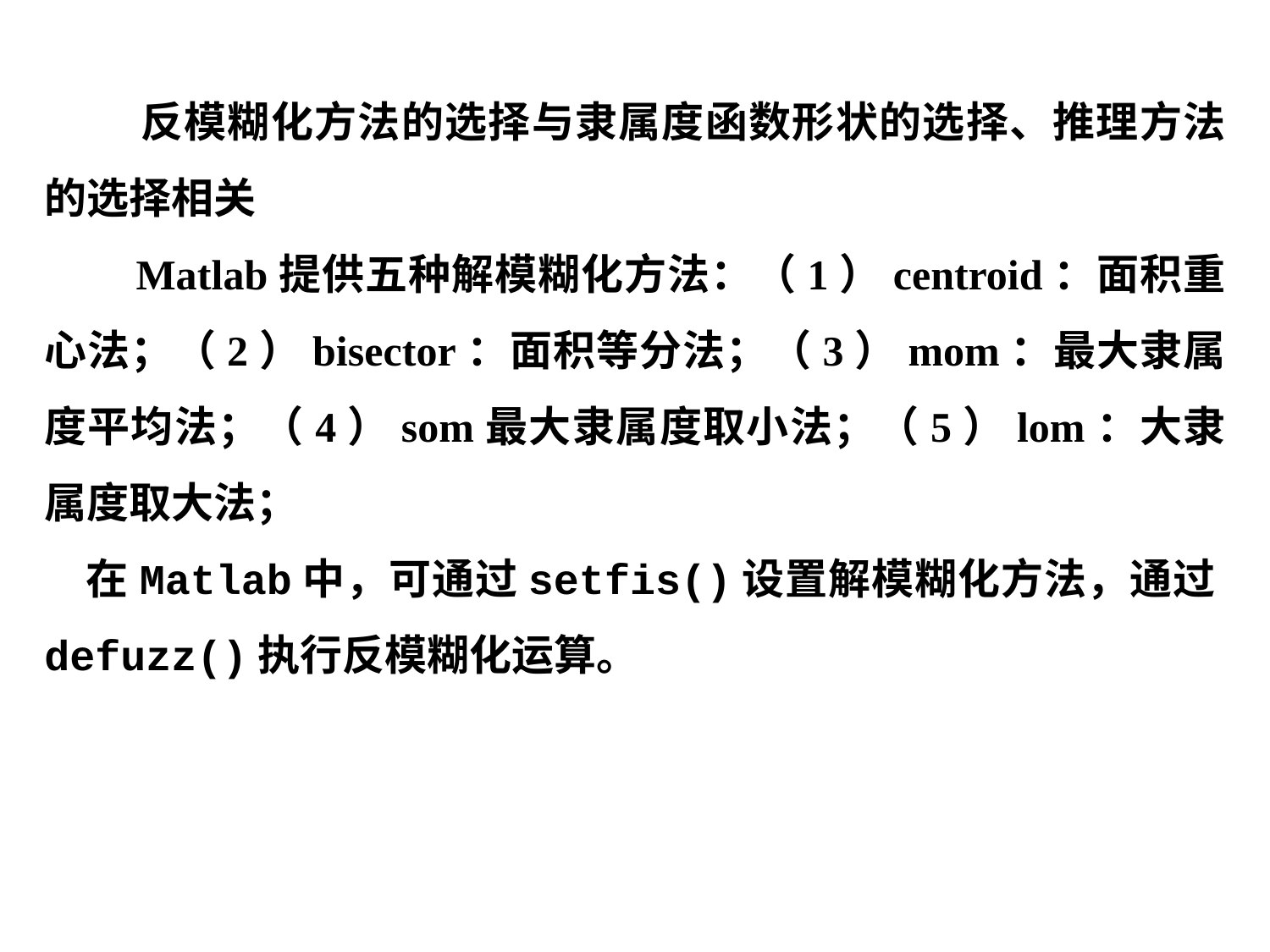

反模糊化方法的选择与隶属度函数形状的选择、推理方法的选择相关
        Matlab提供五种解模糊化方法：（1）centroid：面积重心法；（2）bisector：面积等分法；（3）mom：最大隶属度平均法；（4）som最大隶属度取小法；（5）lom：大隶属度取大法；
   在Matlab中，可通过setfis()设置解模糊化方法，通过defuzz()执行反模糊化运算。